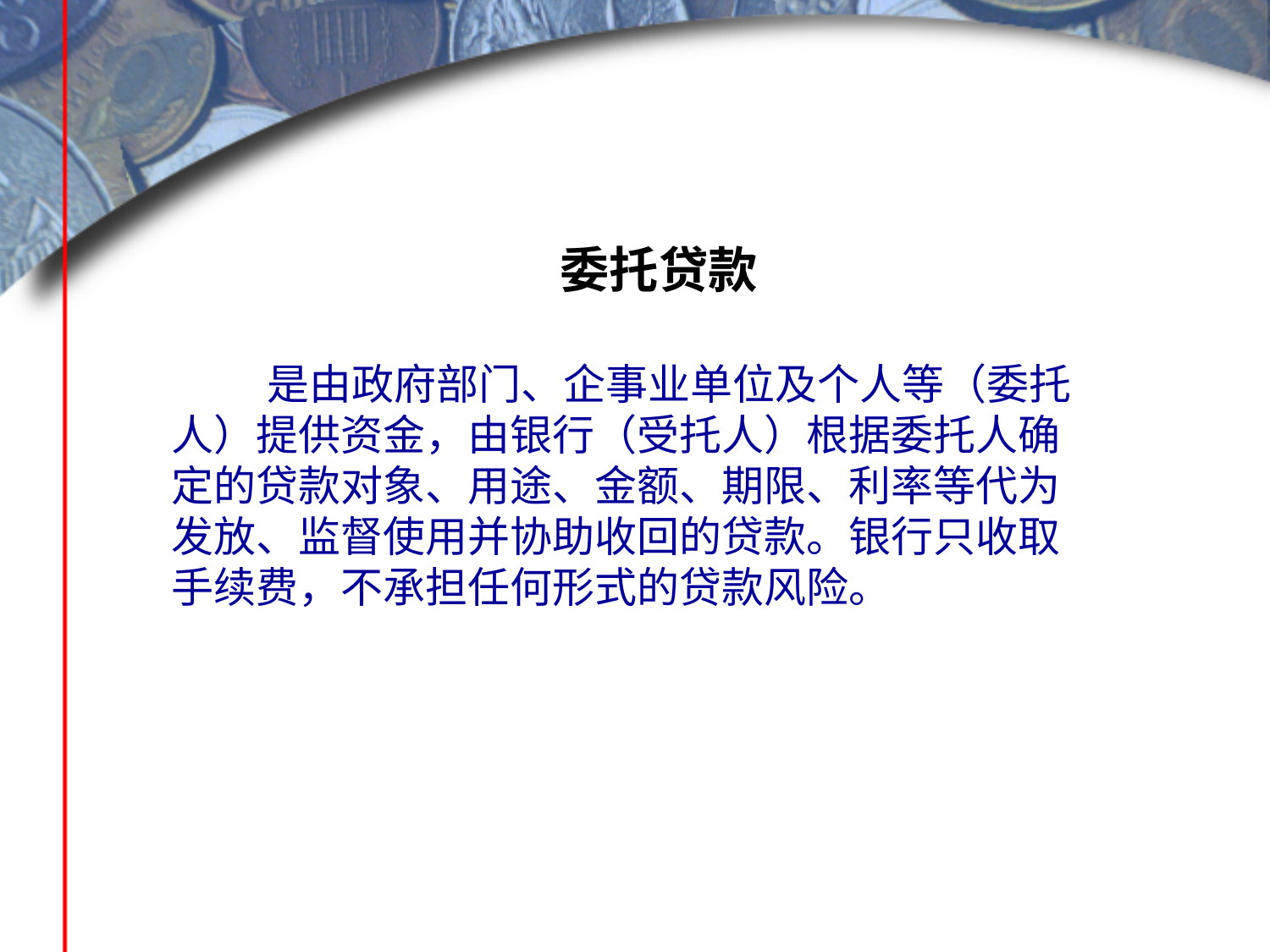

委托贷款

    是由政府部门、企事业单位及个人等（委托人）提供资金，由银行（受托人）根据委托人确定的贷款对象、用途、金额、期限、利率等代为发放、监督使用并协助收回的贷款。银行只收取手续费，不承担任何形式的贷款风险。